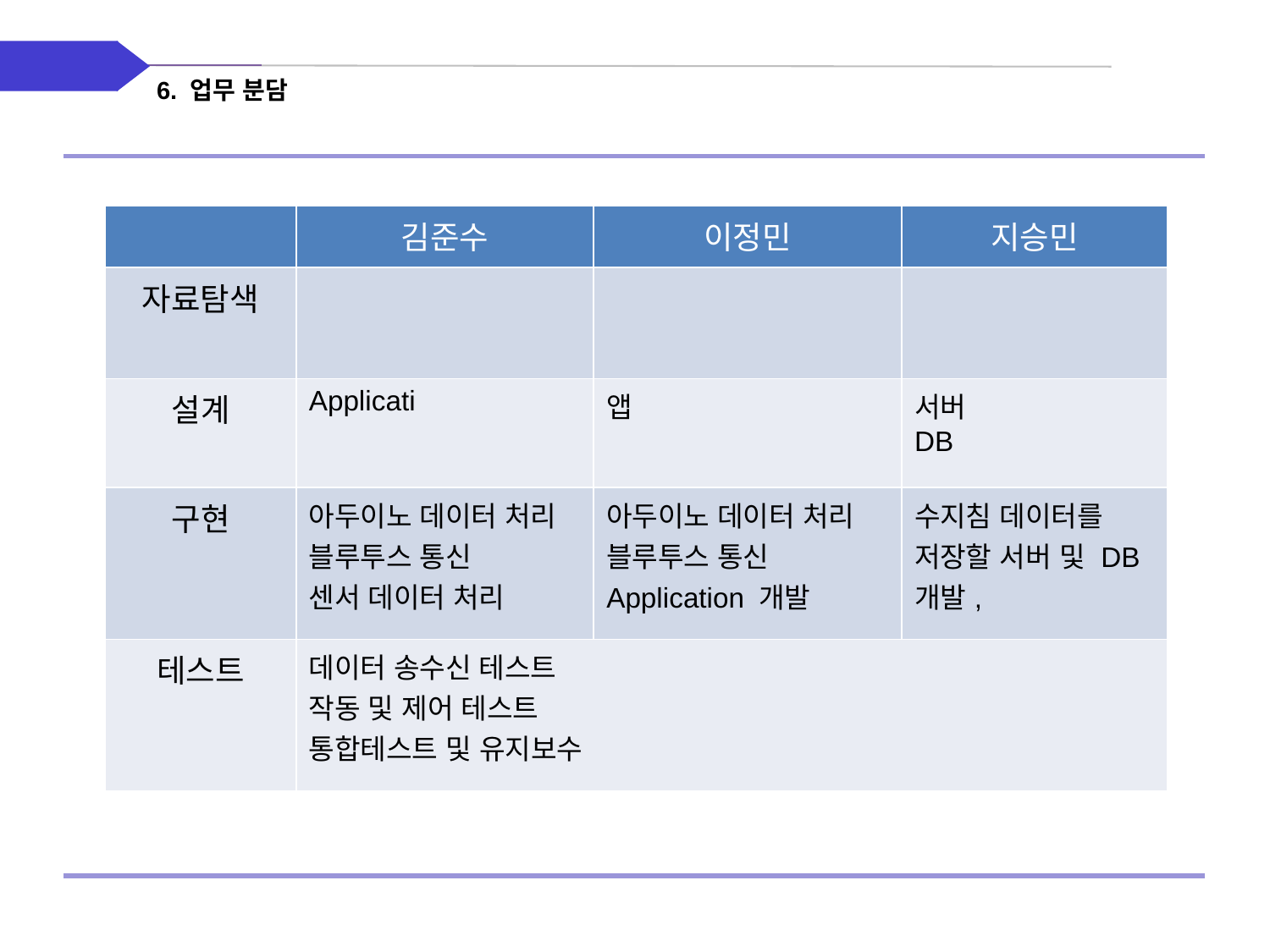

6. 업무 분담
|  | 김준수 | 이정민 | 지승민 |
| --- | --- | --- | --- |
| 자료탐색 |  |  |  |
| 설계 | Applicati | 앱 | 서버 DB |
| 구현 | 아두이노 데이터 처리 블루투스 통신 센서 데이터 처리 | 아두이노 데이터 처리 블루투스 통신 Application 개발 | 수지침 데이터를 저장할 서버 및 DB 개발, |
| 테스트 | 데이터 송수신 테스트 작동 및 제어 테스트 통합테스트 및 유지보수 |  |  |